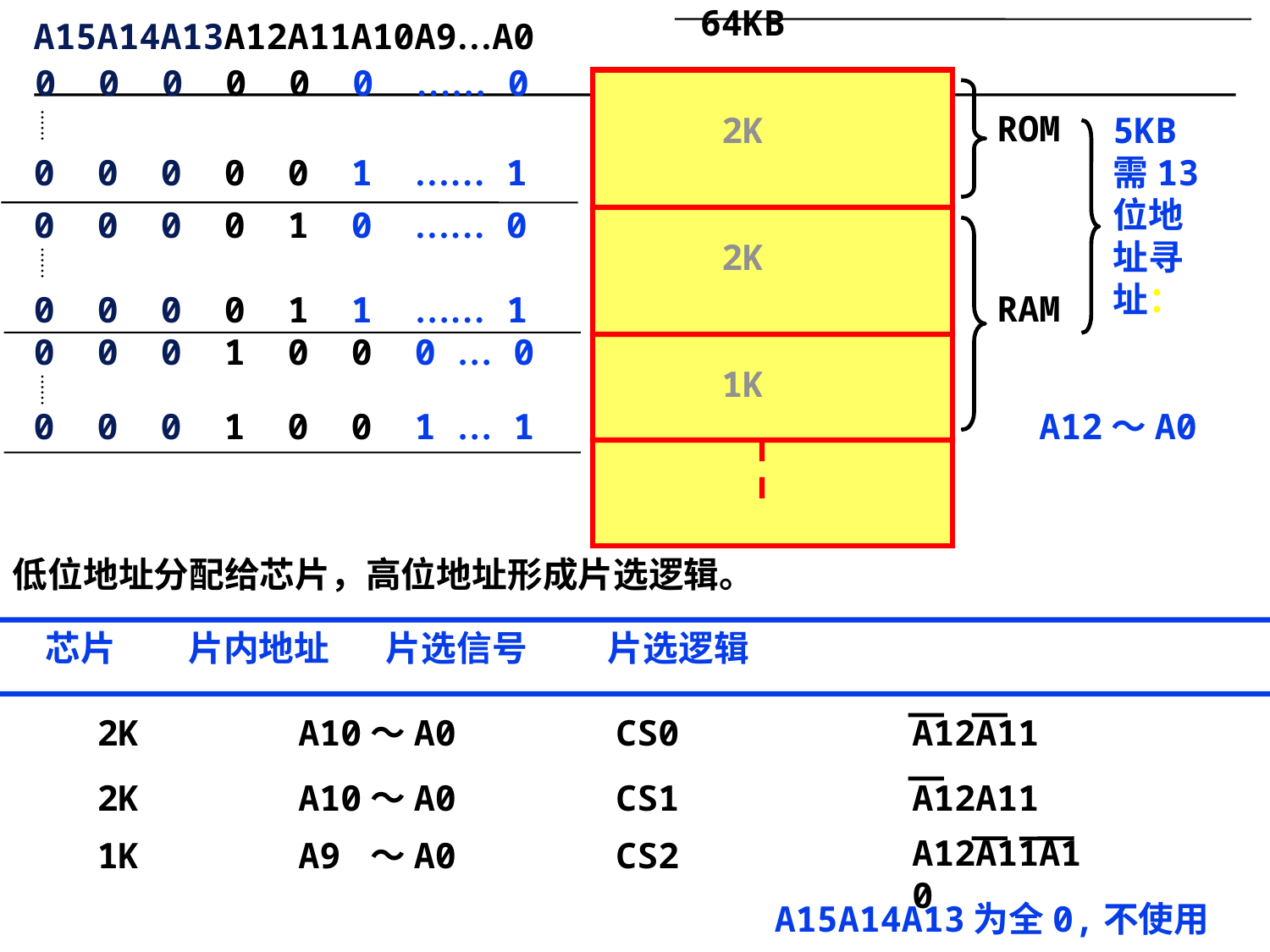

64KB

2K

2K

1K

A15A14A13A12A11A10A9…A0

0  0  0  0  0  0  …… 0

5KB需13位地址寻址：

ROM

0  0  0  0  0  1  …… 1
 0  0  0  0  1  0  …… 0

 0  0  0  0  1  1  …… 1
RAM
 0  0  0  1  0  0  0 … 0

 0  0  0  1  0  0  1 … 1
A12～A0

低位地址分配给芯片，高位地址形成片选逻辑。
   芯片         片内地址       片选信号          片选逻辑

2K
A10～A0
CS0
A12A11

2K
A10～A0
CS1
A12A11

A12A11A10
1K
A9 ～A0
CS2

A15A14A13为全0,不使用